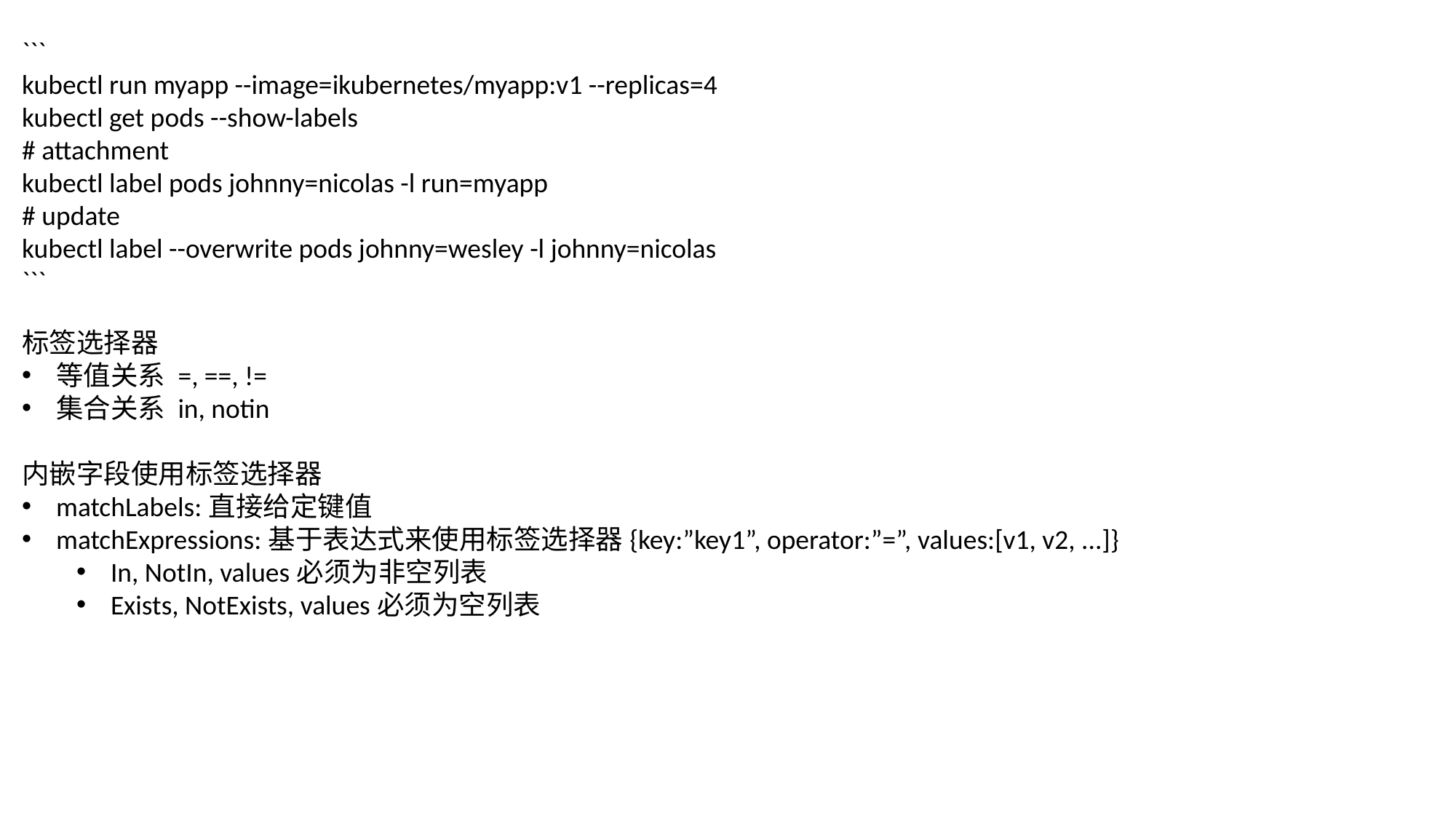

```
kubectl run myapp --image=ikubernetes/myapp:v1 --replicas=4
kubectl get pods --show-labels
# attachment
kubectl label pods johnny=nicolas -l run=myapp
# update
kubectl label --overwrite pods johnny=wesley -l johnny=nicolas
```
标签选择器
等值关系 =, ==, !=
集合关系 in, notin

内嵌字段使用标签选择器
matchLabels:直接给定键值
matchExpressions:基于表达式来使用标签选择器{key:”key1”, operator:”=”, values:[v1, v2, ...]}
In, NotIn, values必须为非空列表
Exists, NotExists, values必须为空列表